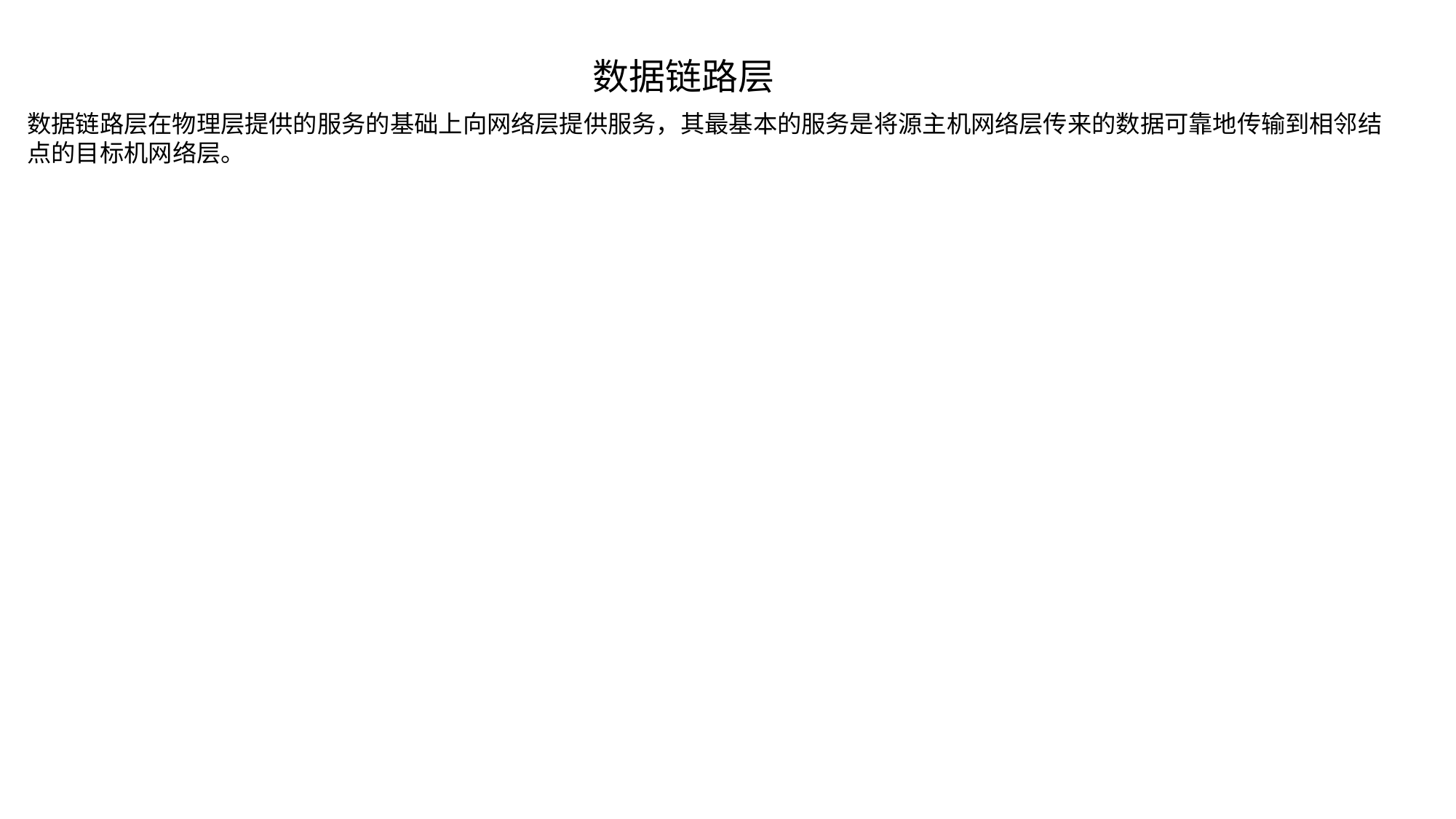

数据链路层
数据链路层在物理层提供的服务的基础上向网络层提供服务，其最基本的服务是将源主机网络层传来的数据可靠地传输到相邻结点的目标机网络层。